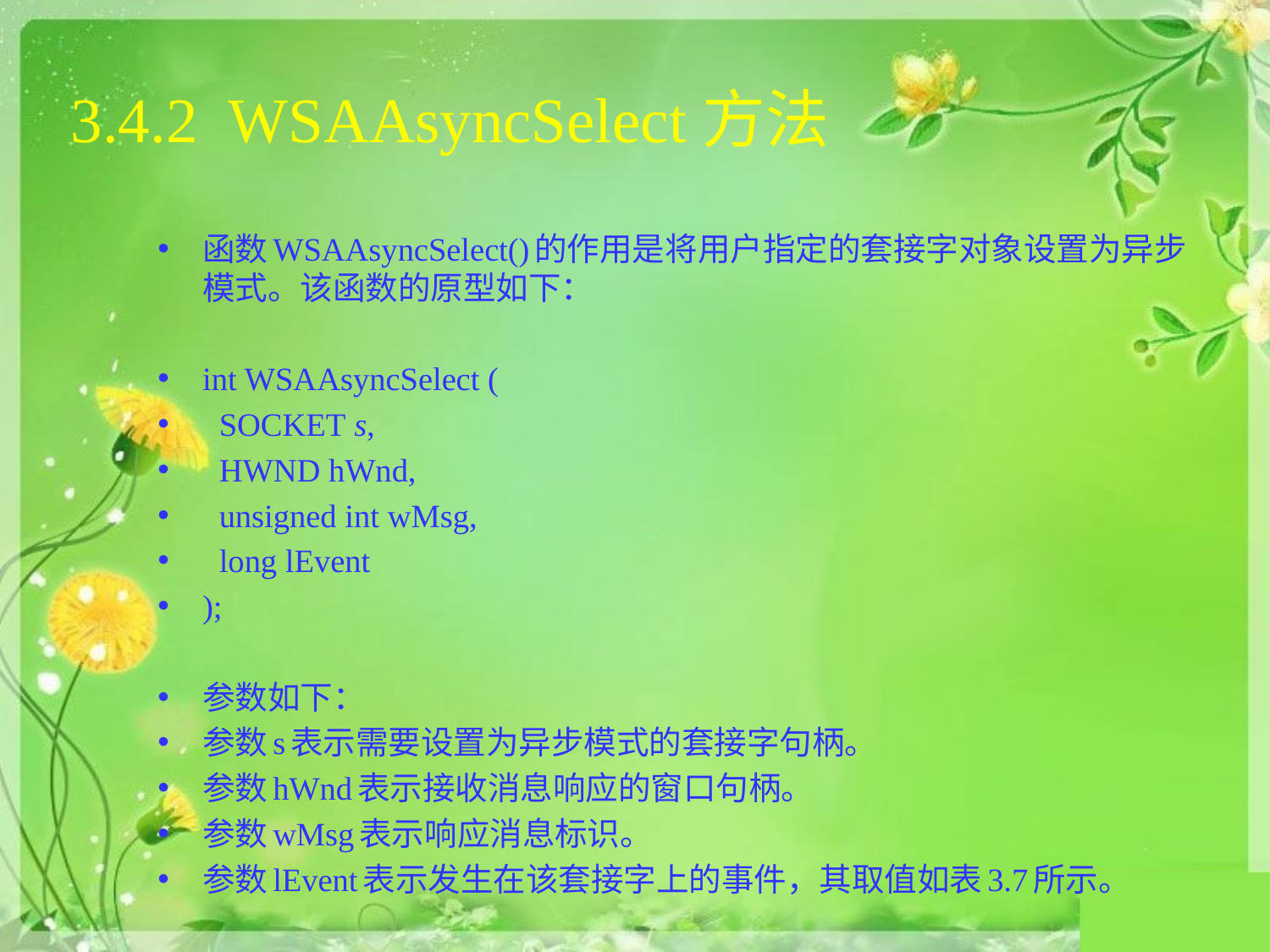

# 3.4.2  WSAAsyncSelect方法
函数WSAAsyncSelect()的作用是将用户指定的套接字对象设置为异步模式。该函数的原型如下：

int WSAAsyncSelect (
  SOCKET s,
  HWND hWnd,
  unsigned int wMsg,
  long lEvent
);

参数如下：
参数s表示需要设置为异步模式的套接字句柄。
参数hWnd表示接收消息响应的窗口句柄。
参数wMsg表示响应消息标识。
参数lEvent表示发生在该套接字上的事件，其取值如表3.7所示。